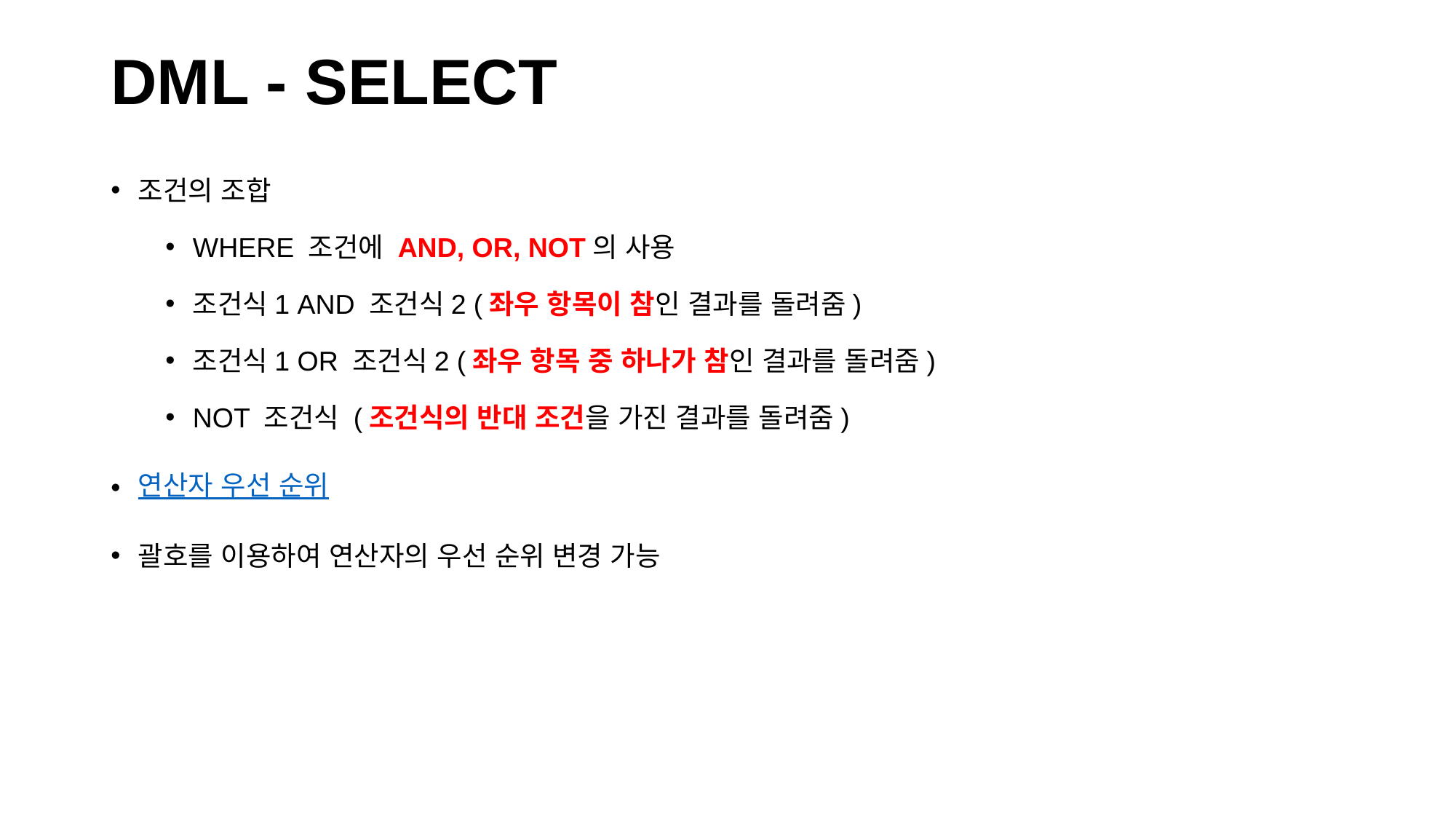

# DML - SELECT
조건의 조합
WHERE 조건에 AND, OR, NOT의 사용
조건식1 AND 조건식2 (좌우 항목이 참인 결과를 돌려줌)
조건식1 OR 조건식2 (좌우 항목 중 하나가 참인 결과를 돌려줌)
NOT 조건식 (조건식의 반대 조건을 가진 결과를 돌려줌)
연산자 우선 순위
괄호를 이용하여 연산자의 우선 순위 변경 가능